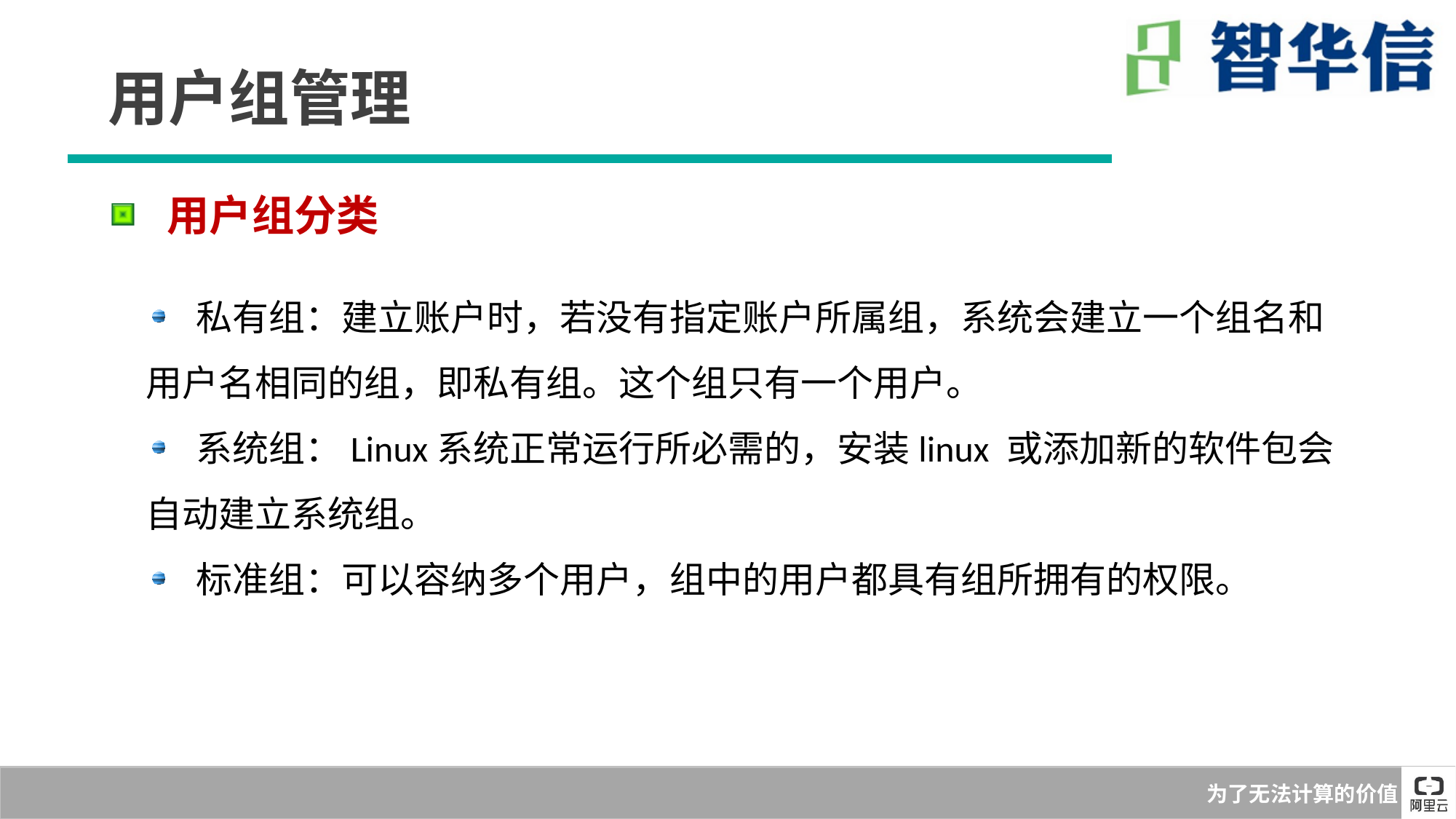

用户组管理
  用户组分类
  私有组：建立账户时，若没有指定账户所属组，系统会建立一个组名和用户名相同的组，即私有组。这个组只有一个用户。
​  系统组：Linux系统正常运行所必需的，安装linux 或添加新的软件包会自动建立系统组。
​  标准组：可以容纳多个用户，组中的用户都具有组所拥有的权限。